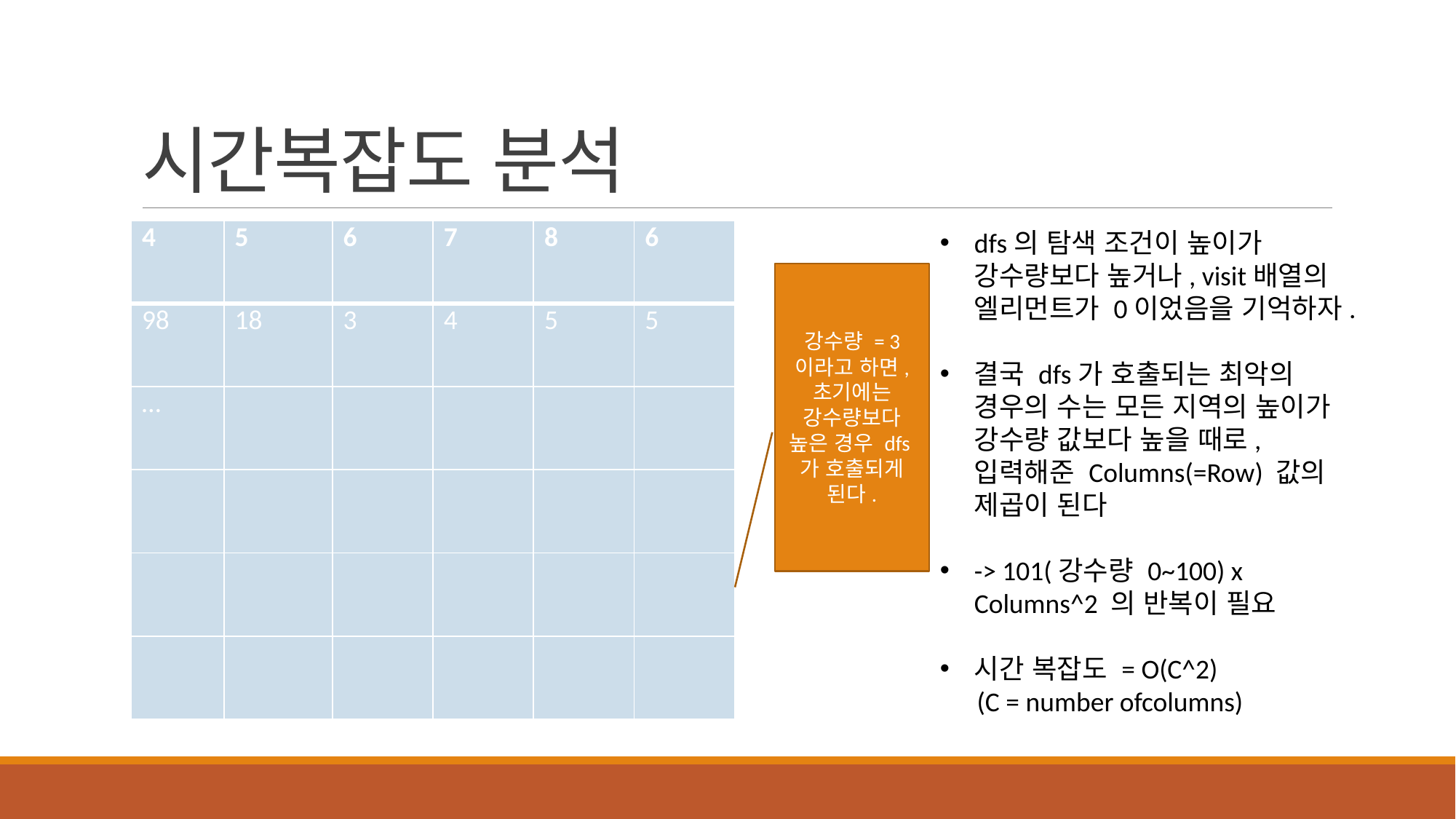

# 시간복잡도 분석
| 4 | 5 | 6 | 7 | 8 | 6 |
| --- | --- | --- | --- | --- | --- |
| 98 | 18 | 3 | 4 | 5 | 5 |
| … |  |  |  |  |  |
|  |  |  |  |  |  |
|  |  |  |  |  |  |
|  |  |  |  |  |  |
dfs의 탐색 조건이 높이가 강수량보다 높거나, visit배열의 엘리먼트가 0이었음을 기억하자.

결국 dfs가 호출되는 최악의 경우의 수는 모든 지역의 높이가 강수량 값보다 높을 때로, 입력해준 Columns(=Row) 값의 제곱이 된다

-> 101(강수량 0~100) x Columns^2 의 반복이 필요

시간 복잡도 = O(C^2)
      (C = number ofcolumns)

강수량 = 3 이라고 하면, 초기에는 강수량보다 높은 경우 dfs가 호출되게 된다.